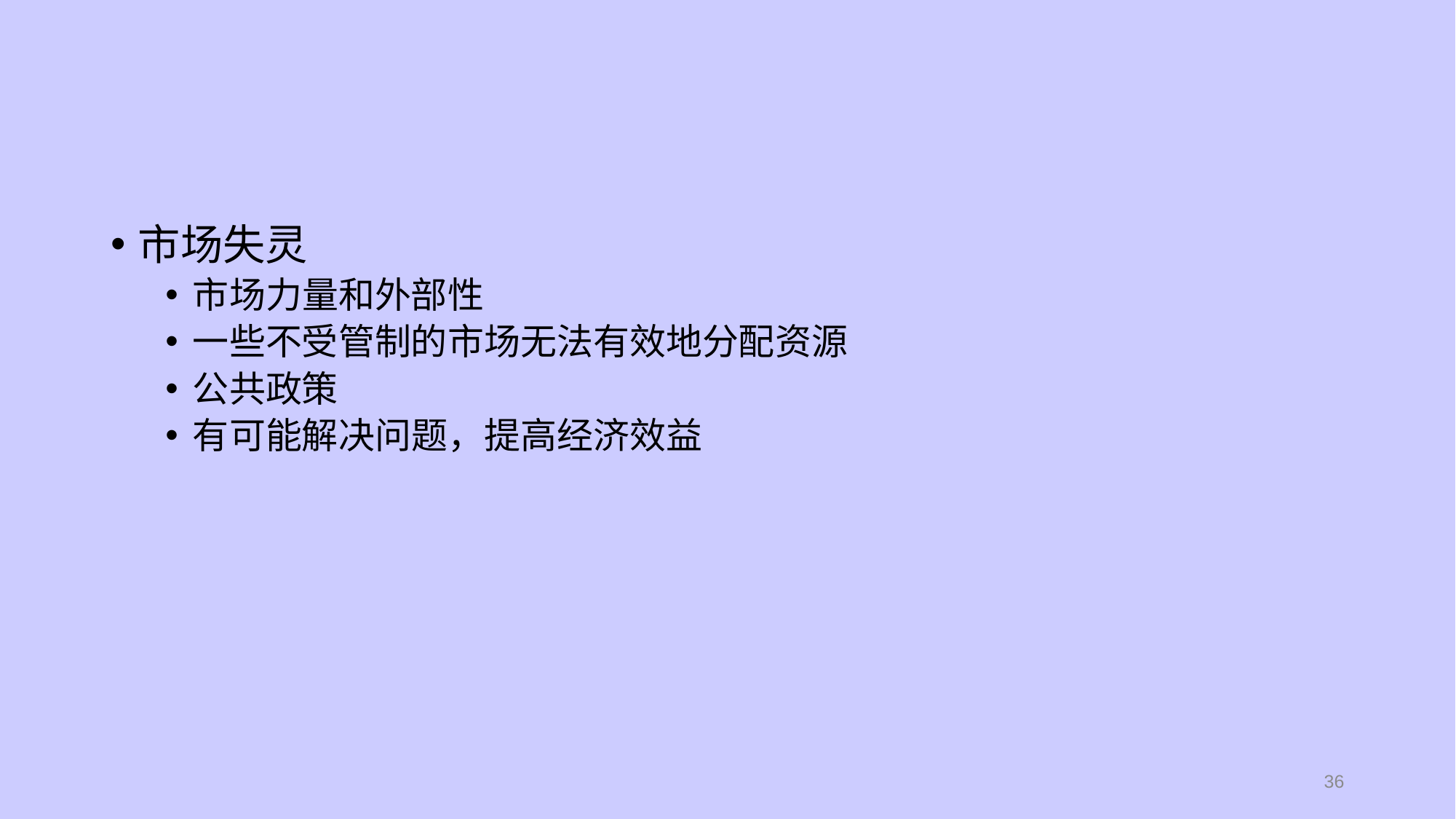

#
市场失灵
市场力量和外部性
一些不受管制的市场无法有效地分配资源
公共政策
有可能解决问题，提高经济效益

36